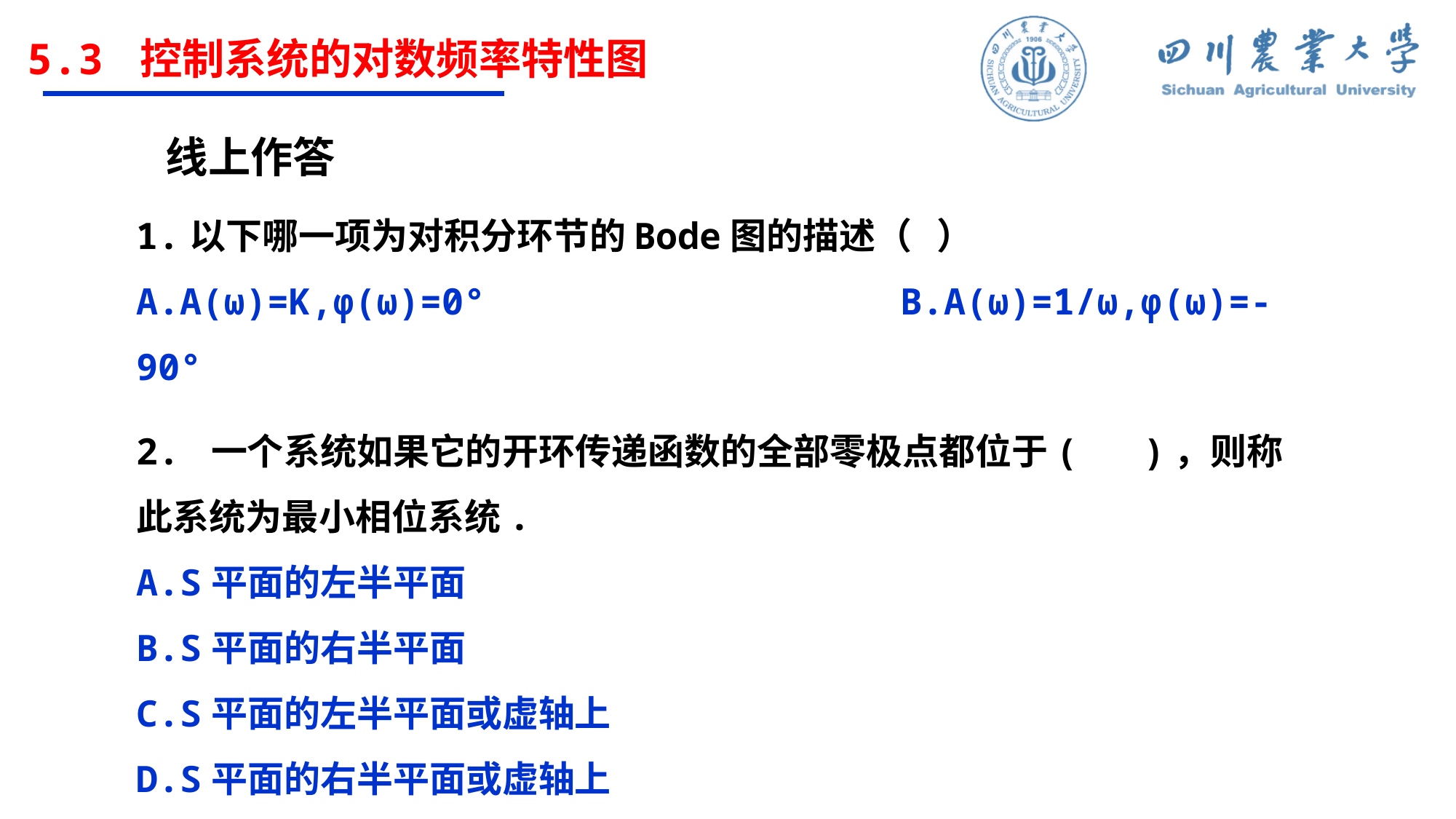

5.3 控制系统的对数频率特性图
线上作答
1.以下哪一项为对积分环节的Bode图的描述（   ）
A.A(ω)=K,φ(ω)=0°				B.A(ω)=1/ω,φ(ω)=-90°
C.A(ω)=ω,φ(ω)=90°			D.A(ω)=Kω,φ(ω)=90°
2. 一个系统如果它的开环传递函数的全部零极点都位于(   )，则称此系统为最小相位系统.
A.S平面的左半平面
B.S平面的右半平面
C.S平面的左半平面或虚轴上
D.S平面的右半平面或虚轴上